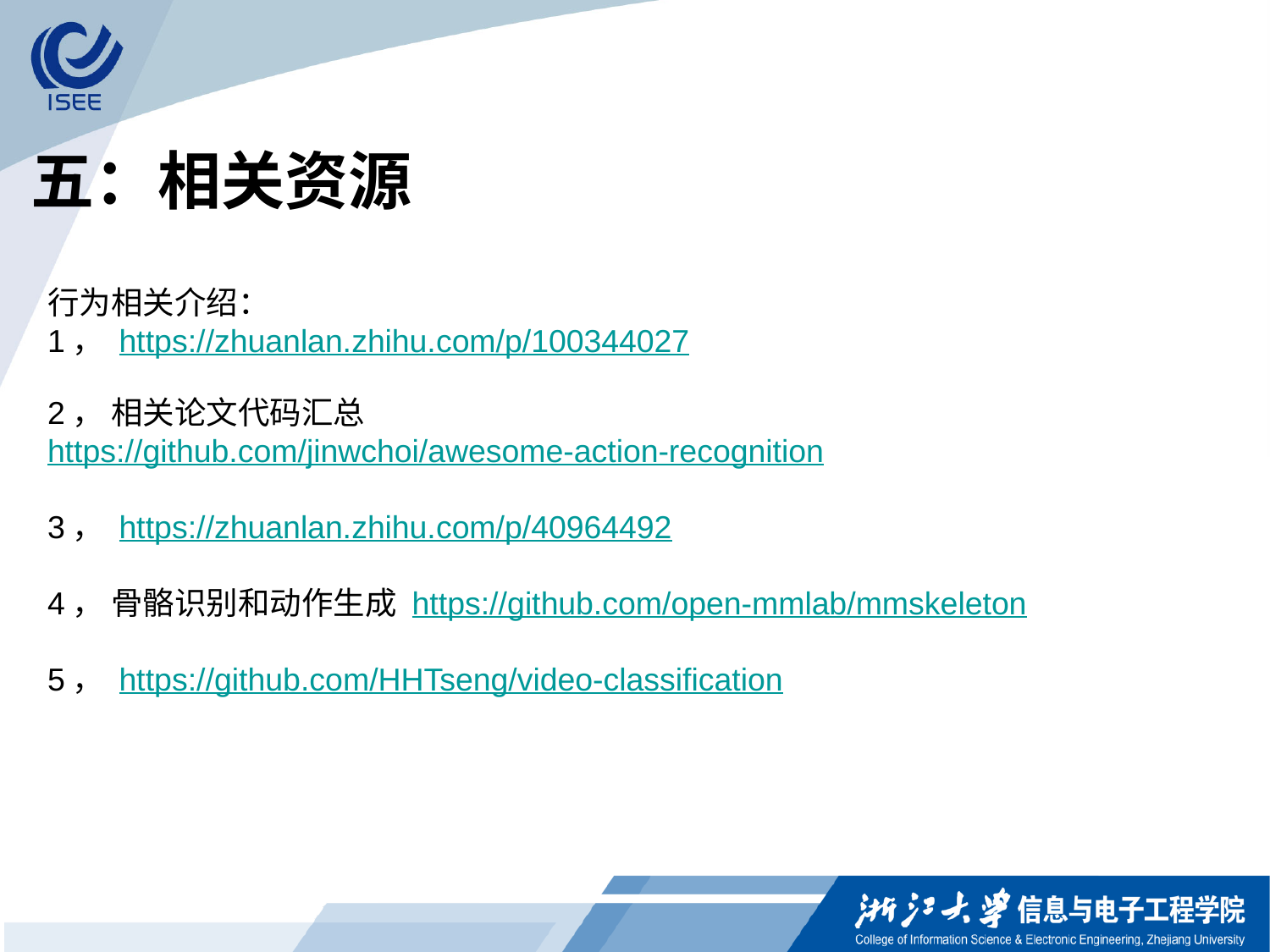

五：相关资源
行为相关介绍：
1， https://zhuanlan.zhihu.com/p/100344027

2， 相关论文代码汇总  https://github.com/jinwchoi/awesome-action-recognition

3， https://zhuanlan.zhihu.com/p/40964492

4， 骨骼识别和动作生成 https://github.com/open-mmlab/mmskeleton

5， https://github.com/HHTseng/video-classification